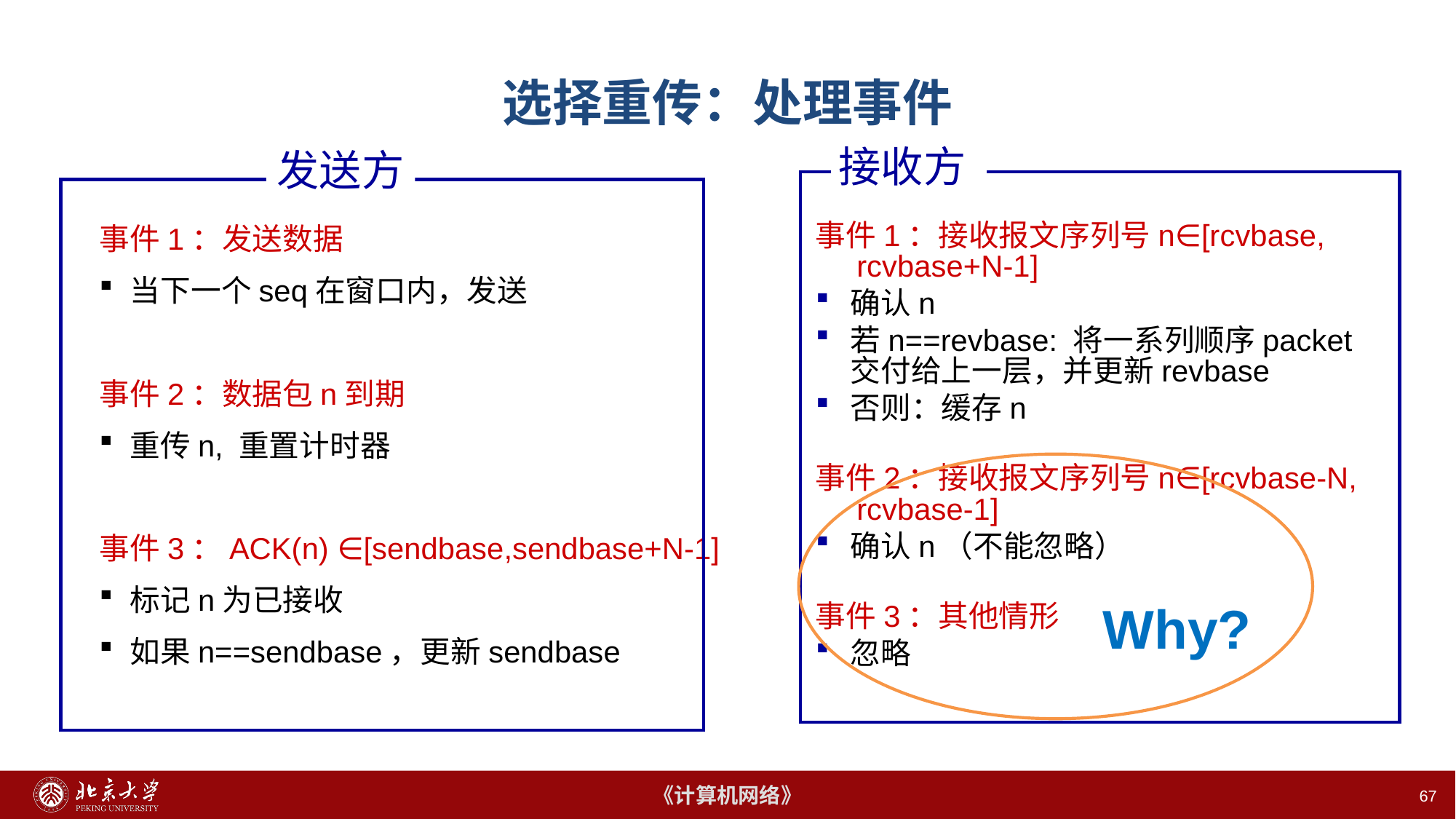

# 选择重传：处理事件
接收方

发送方

事件1：发送数据
当下一个seq在窗口内，发送

事件2：数据包n到期
重传n, 重置计时器

事件3：ACK(n) ∈[sendbase,sendbase+N-1]
标记n为已接收
如果n==sendbase，更新sendbase
事件1：接收报文序列号n∈[rcvbase, rcvbase+N-1]
确认n
若n==revbase: 将一系列顺序packet交付给上一层，并更新revbase
否则：缓存n

事件2：接收报文序列号n∈[rcvbase-N, rcvbase-1]
确认n（不能忽略）

事件3：其他情形
忽略

Why?
67